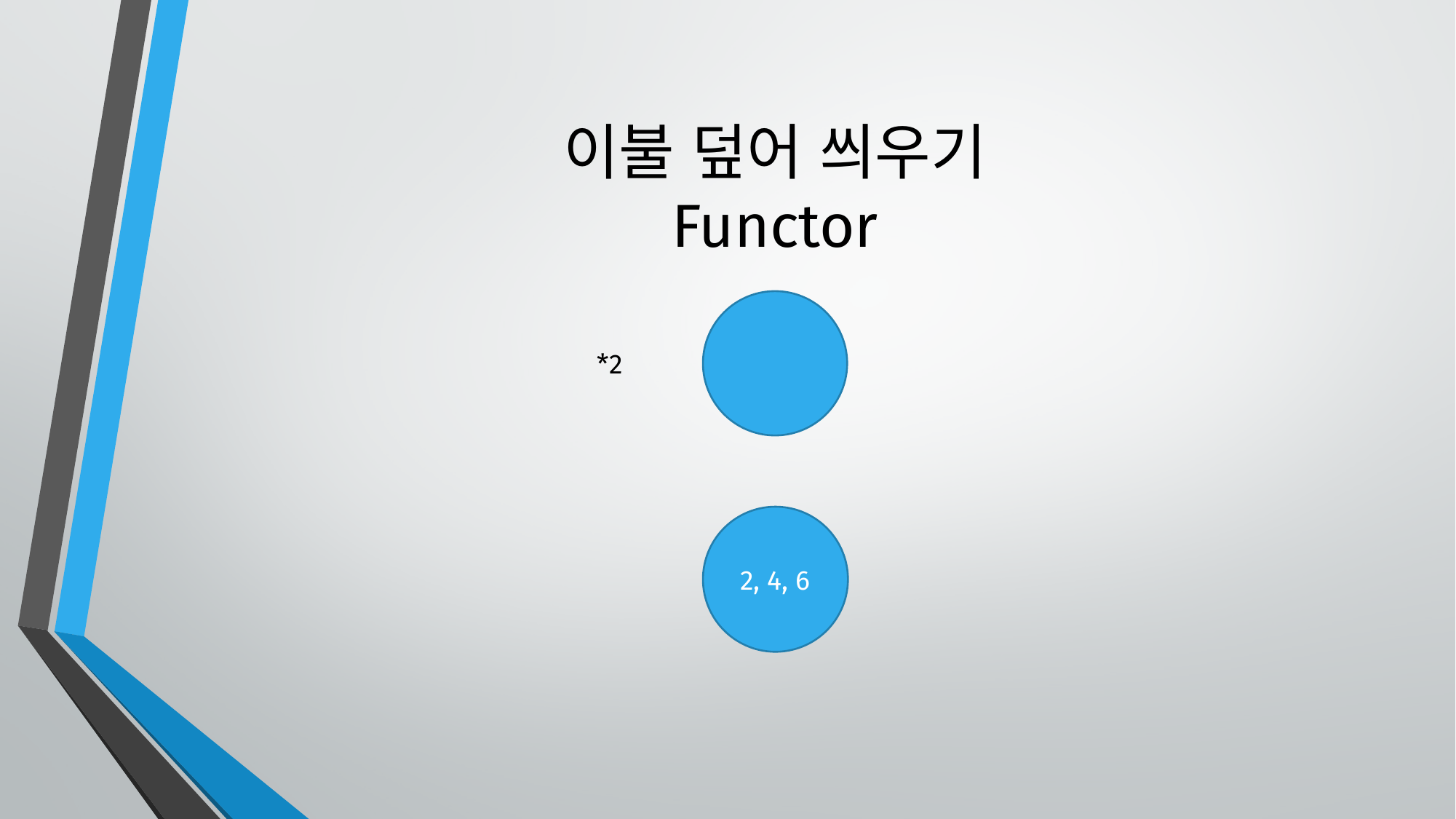

# 이불 덮어 씌우기 Functor

*2
2, 4, 6